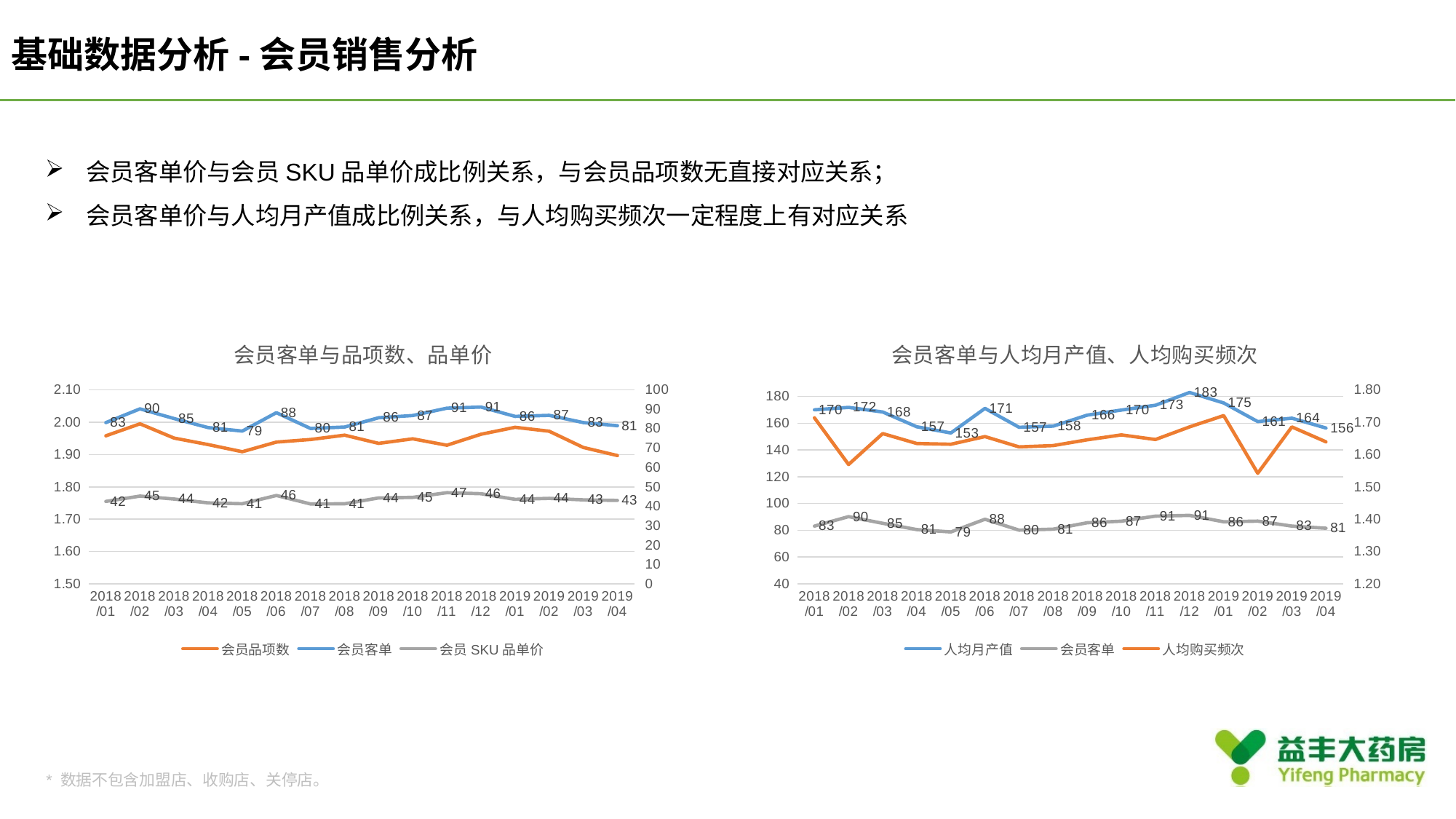

基础数据分析-会员销售分析
会员客单价与会员SKU品单价成比例关系，与会员品项数无直接对应关系；
会员客单价与人均月产值成比例关系，与人均购买频次一定程度上有对应关系

### Chart: 会员客单与品项数、品单价

| Category | 会员品项数 | 会员客单 | 会员SKU品单价 |
|---|---|---|---|
| 2018/01 | 1.957804 | 83.1020071227771 | 42.4465244166551 |
| 2018/02 | 1.994843 | 90.1857115854408 | 45.2094134125865 |
| 2018/03 | 1.950694 | 85.1922005335991 | 43.6727559190695 |
| 2018/04 | 1.930698 | 80.5211688122634 | 41.7057230511284 |
| 2018/05 | 1.908528 | 78.7320995967043 | 41.2527747203193 |
| 2018/06 | 1.938299 | 88.2131996698798 | 45.5106141871489 |
| 2018/07 | 1.946405 | 80.0832166321253 | 41.1441529232725 |
| 2018/08 | 1.959733 | 80.8232638359988 | 41.2419666970216 |
| 2018/09 | 1.934343 | 85.6065584776663 | 44.2561320878542 |
| 2018/10 | 1.948503 | 86.7618799302763 | 44.5274457295905 |
| 2018/11 | 1.928708 | 90.5578831272536 | 46.9525939048935 |
| 2018/12 | 1.962604 | 91.1165673533374 | 46.4263607798623 |
| 2019/01 | 1.984069 | 86.3198736263658 | 43.5064719676005 |
| 2019/02 | 1.972068 | 86.8453940202107 | 44.0377137554243 |
| 2019/03 | 1.921683 | 83.113829632703 | 43.2505199299747 |
| 2019/04 | 1.896719 | 81.4960608841022 | 42.9668562497603 |

### Chart: 会员客单与人均月产值、人均购买频次

| Category | 人均月产值 | 会员客单 | 人均购买频次 |
|---|---|---|---|
| 2018/01 | 170.059499581954 | 83.1020071227771 | 1.713398 |
| 2018/02 | 171.87968958037 | 90.1857115854408 | 1.569127 |
| 2018/03 | 168.426938400093 | 85.1922005335991 | 1.66466 |
| 2018/04 | 157.381825387318 | 80.5211688122634 | 1.633954 |
| 2018/05 | 152.750491524614 | 78.7320995967043 | 1.631748 |
| 2018/06 | 171.127963252717 | 88.2131996698798 | 1.655391 |
| 2018/07 | 156.988834896315 | 80.0832166321253 | 1.623515 |
| 2018/08 | 157.85056005743 | 80.8232638359988 | 1.627616 |
| 2018/09 | 166.087860523564 | 85.6065584776663 | 1.645463 |
| 2018/10 | 169.886126583344 | 86.7618799302763 | 1.660524 |
| 2018/11 | 173.474968064275 | 90.5578831272536 | 1.6463 |
| 2018/12 | 183.014853947237 | 91.1165673533374 | 1.685318 |
| 2019/01 | 175.189121116569 | 86.3198736263658 | 1.720471 |
| 2019/02 | 161.258330013375 | 86.8453940202107 | 1.541895 |
| 2019/03 | 163.791037517748 | 83.113829632703 | 1.685369 |
| 2019/04 | 156.460060386925 | 81.4960608841022 | 1.639108 |
* 数据不包含加盟店、收购店、关停店。